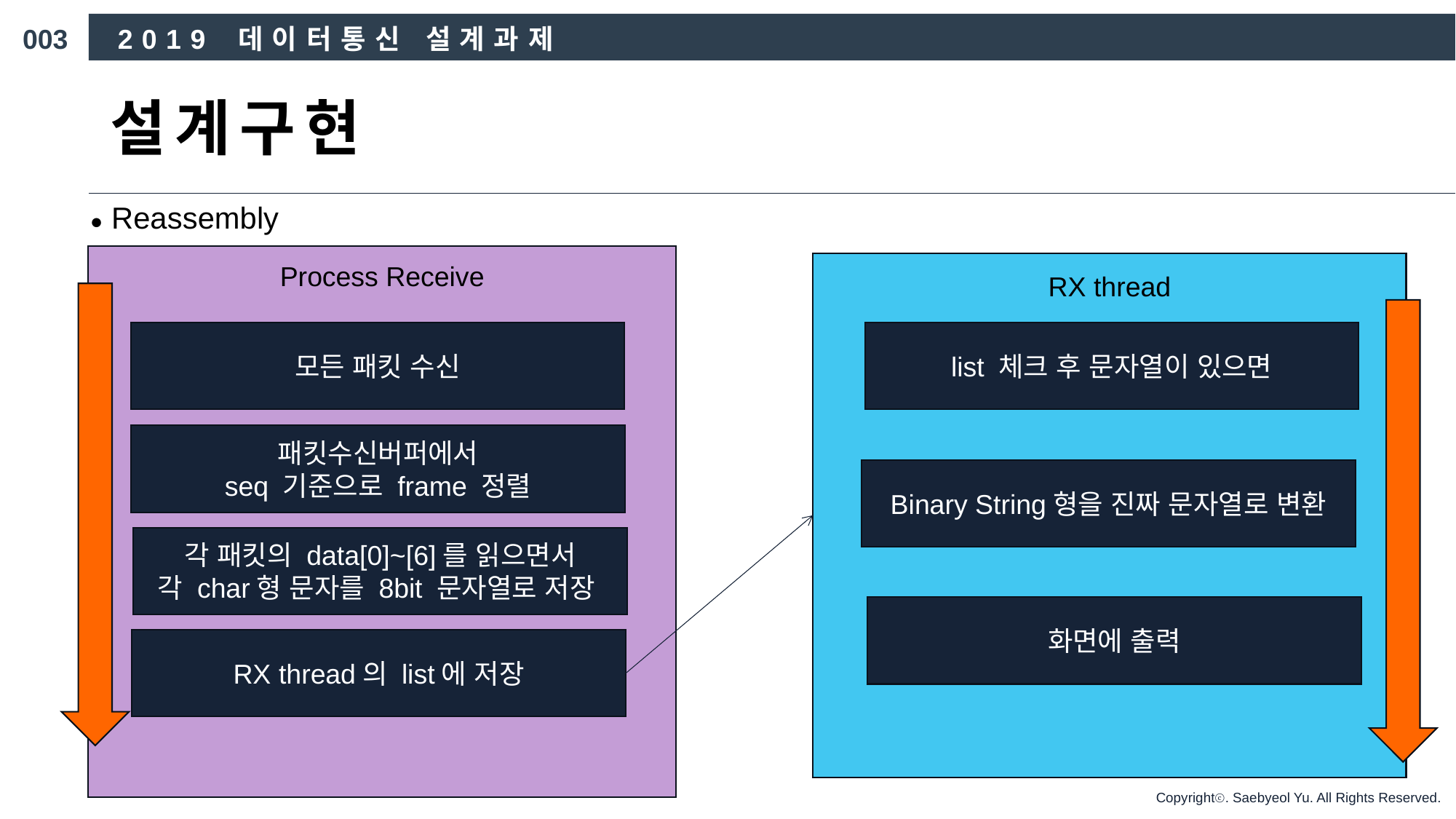

003
2019 데이터통신 설계과제
설계구현
● Reassembly
Process Receive
RX thread

모든 패킷 수신
list 체크 후 문자열이 있으면
패킷수신버퍼에서
seq 기준으로 frame 정렬
Binary String형을 진짜 문자열로 변환
각 패킷의 data[0]~[6]를 읽으면서
각 char형 문자를 8bit 문자열로 저장
화면에 출력
RX thread의 list에 저장